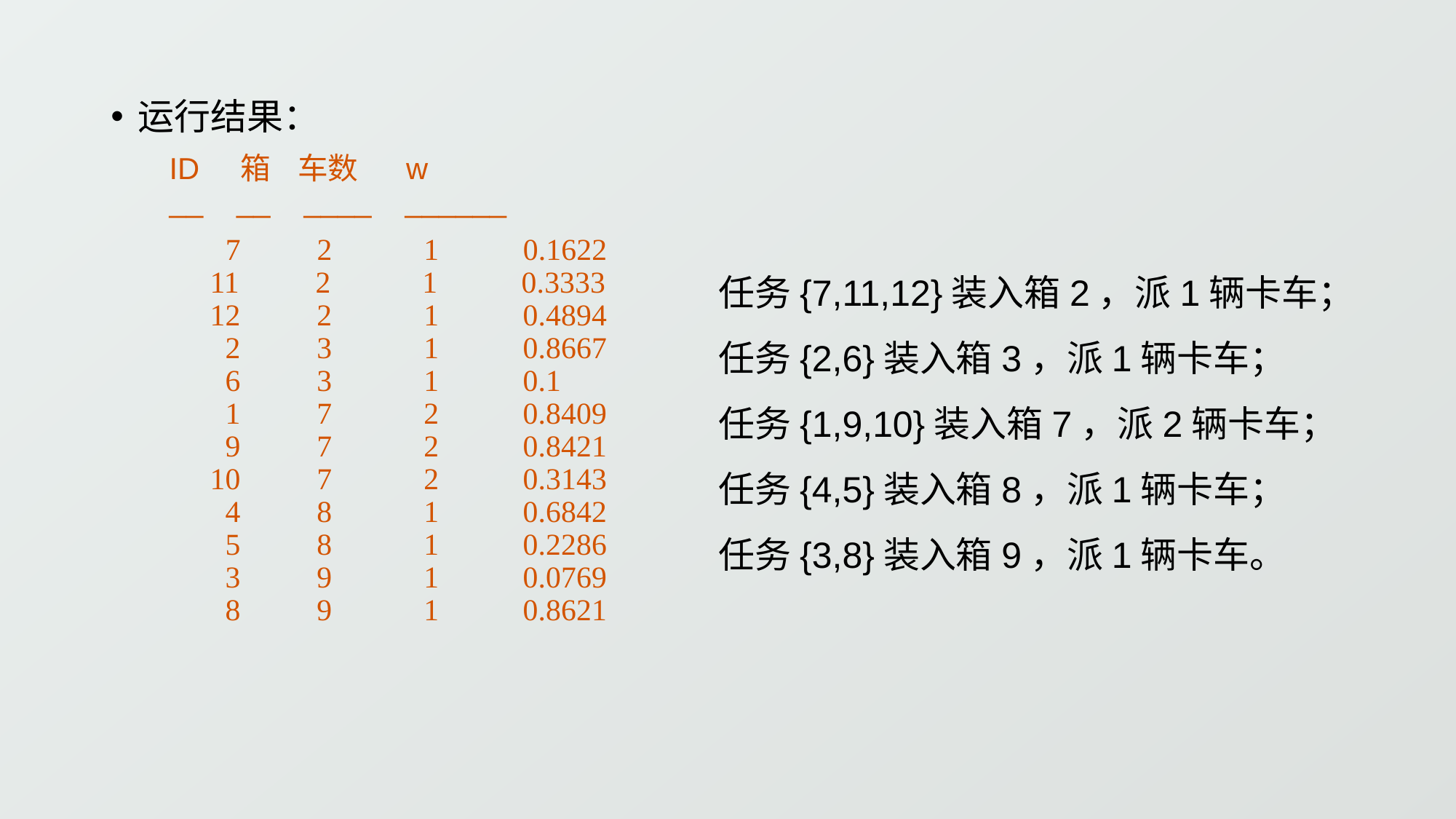

运行结果：
       ID    箱    车数      w   
       __    __    ____    ______
               7          2            1           0.1622
             11          2            1           0.3333
             12          2            1           0.4894
               2          3            1           0.8667
               6          3            1           0.1
               1          7            2           0.8409
               9          7            2           0.8421
             10          7            2           0.3143
               4          8            1           0.6842
               5          8            1           0.2286
               3          9            1           0.0769
               8          9            1           0.8621
任务{7,11,12}装入箱2，派1辆卡车；
任务{2,6}装入箱3，派1辆卡车；
任务{1,9,10}装入箱7，派2辆卡车；
任务{4,5}装入箱8，派1辆卡车；
任务{3,8}装入箱9，派1辆卡车。